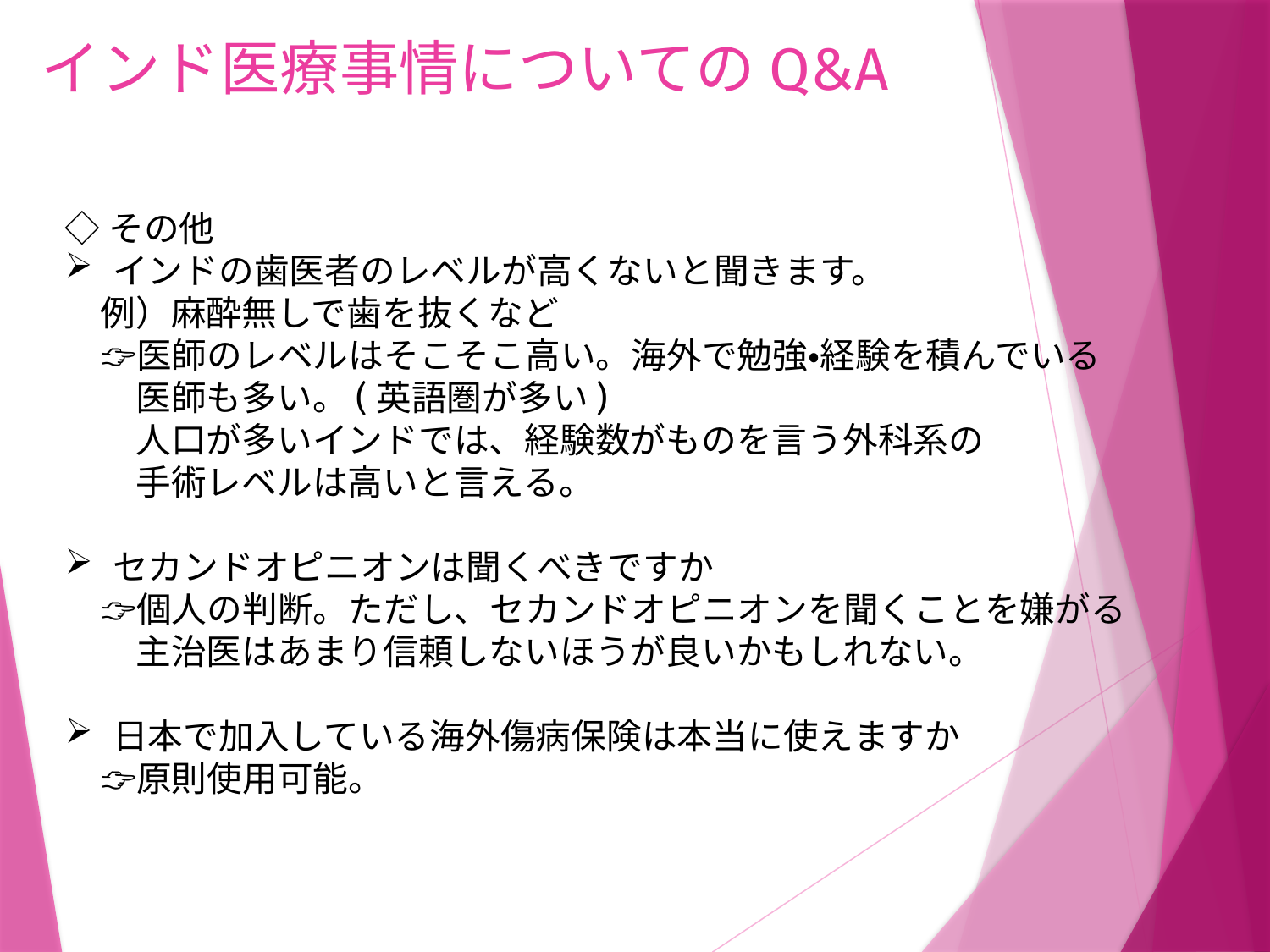

# インド医療事情についてのQ&A
◇その他
インドの歯医者のレベルが高くないと聞きます。
　例）麻酔無しで歯を抜くなど
　👉医師のレベルはそこそこ高い。海外で勉強・経験を積んでいる
　　医師も多い。(英語圏が多い)
　　人口が多いインドでは、経験数がものを言う外科系の
　　手術レベルは高いと言える。

セカンドオピニオンは聞くべきですか
　👉個人の判断。ただし、セカンドオピニオンを聞くことを嫌がる
　　主治医はあまり信頼しないほうが良いかもしれない。

日本で加入している海外傷病保険は本当に使えますか
　👉原則使用可能。